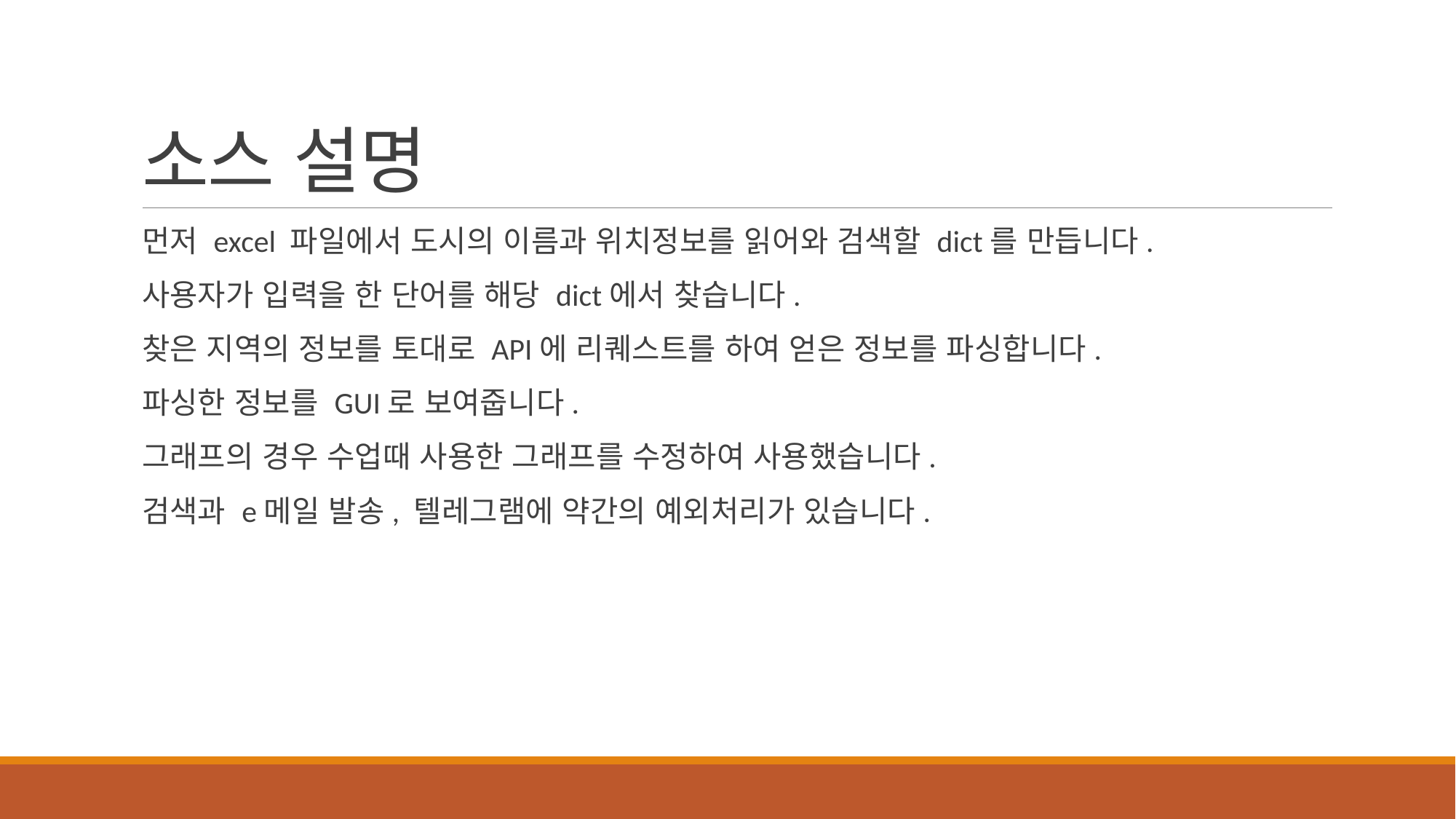

# 소스 설명
먼저 excel 파일에서 도시의 이름과 위치정보를 읽어와 검색할 dict를 만듭니다.
사용자가 입력을 한 단어를 해당 dict에서 찾습니다.
찾은 지역의 정보를 토대로 API에 리퀘스트를 하여 얻은 정보를 파싱합니다.
파싱한 정보를 GUI로 보여줍니다.
그래프의 경우 수업때 사용한 그래프를 수정하여 사용했습니다.
검색과 e메일 발송, 텔레그램에 약간의 예외처리가 있습니다.